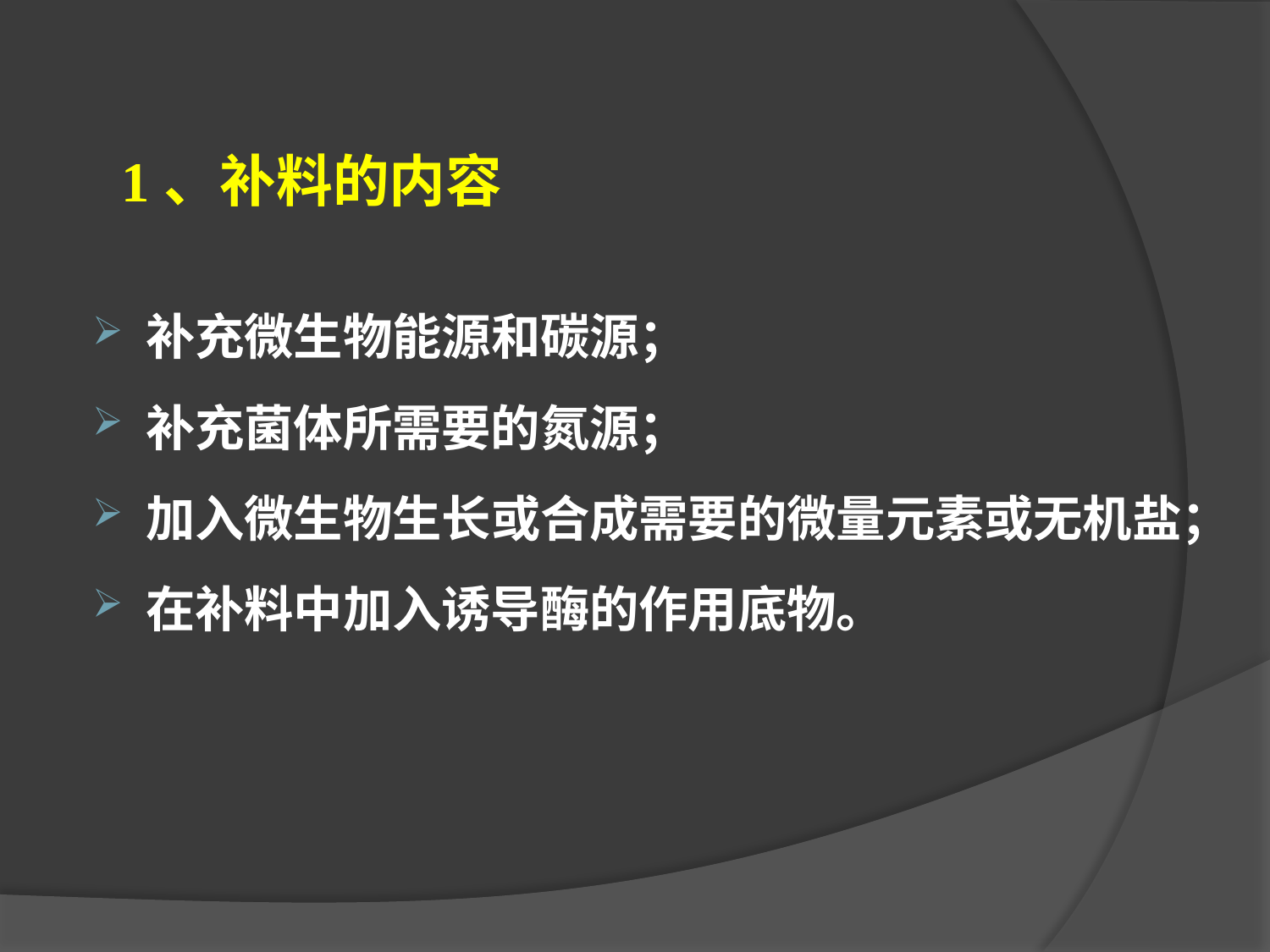

1、补料的内容
补充微生物能源和碳源；
补充菌体所需要的氮源；
加入微生物生长或合成需要的微量元素或无机盐；
在补料中加入诱导酶的作用底物。